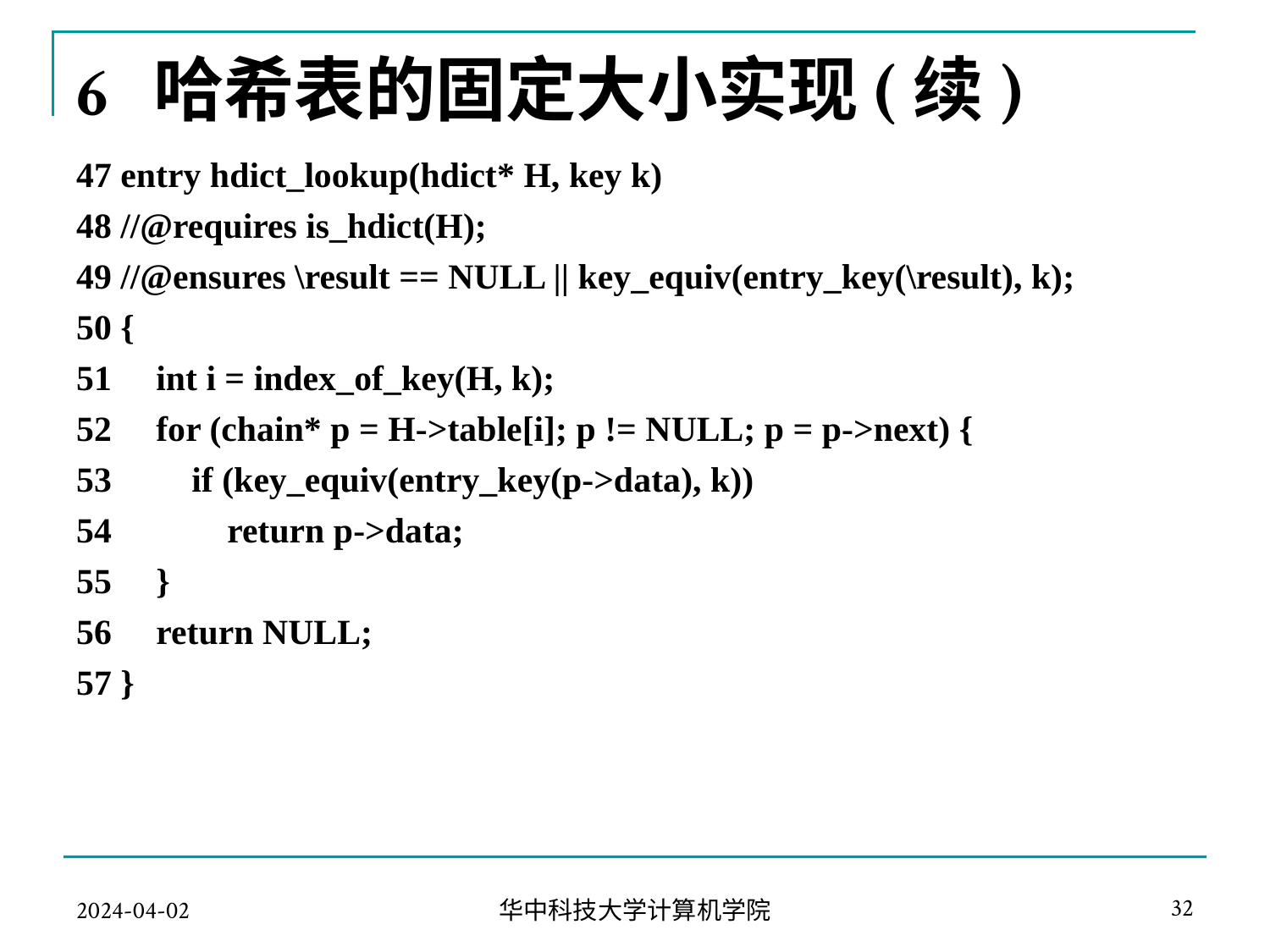

# 6  哈希表的固定大小实现(续)
47 entry hdict_lookup(hdict* H, key k)
48 //@requires is_hdict(H);
49 //@ensures \result == NULL || key_equiv(entry_key(\result), k);
50 {
51     int i = index_of_key(H, k);
52     for (chain* p = H->table[i]; p != NULL; p = p->next) {
53         if (key_equiv(entry_key(p->data), k))
54             return p->data;
55     }
56     return NULL;
57 }
2024-04-02
32
华中科技大学计算机学院